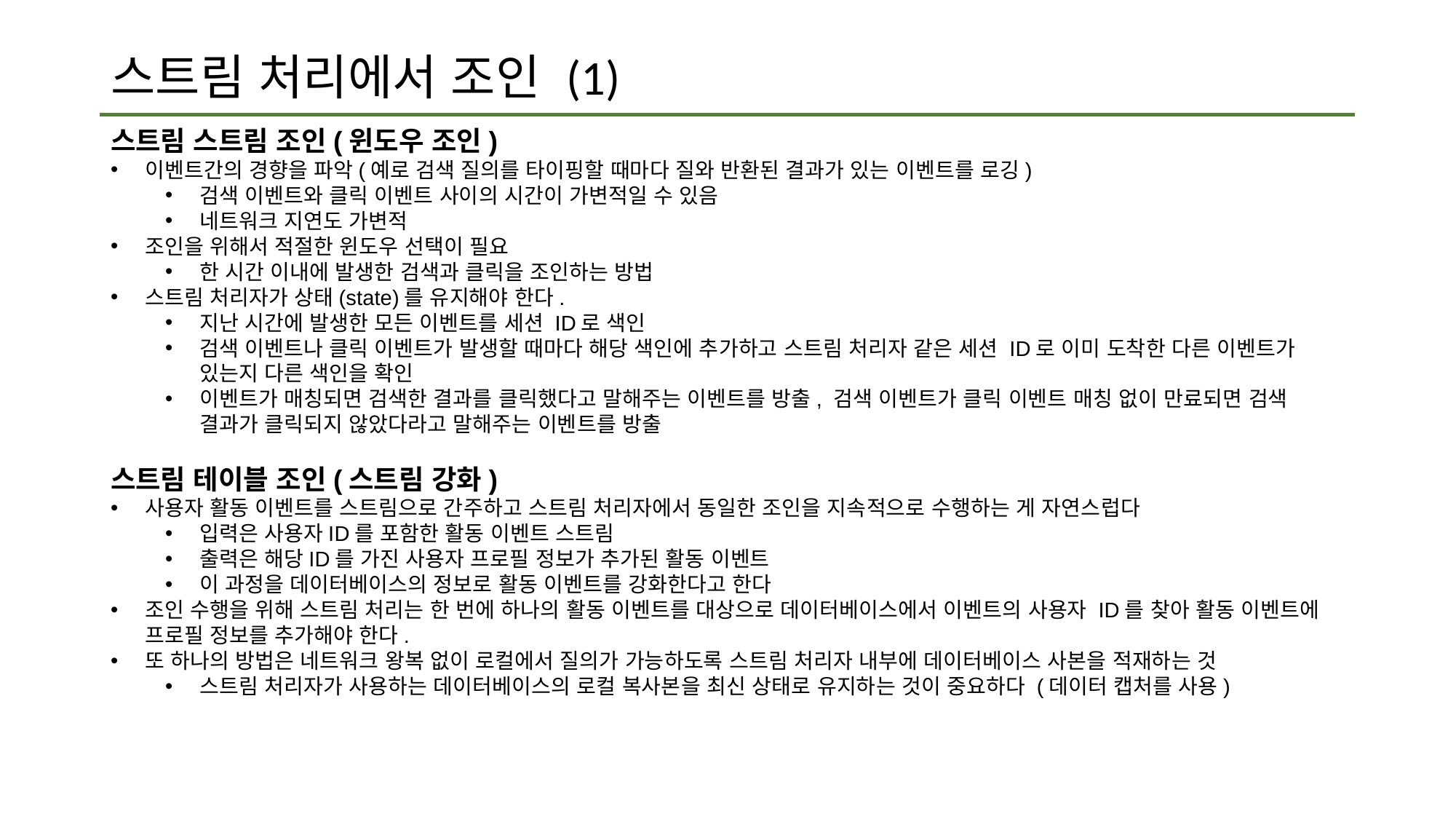

# 스트림 처리에서 조인 (1)
스트림 스트림 조인(윈도우 조인)
이벤트간의 경향을 파악(예로 검색 질의를 타이핑할 때마다 질와 반환된 결과가 있는 이벤트를 로깅)
검색 이벤트와 클릭 이벤트 사이의 시간이 가변적일 수 있음
네트워크 지연도 가변적
조인을 위해서 적절한 윈도우 선택이 필요
한 시간 이내에 발생한 검색과 클릭을 조인하는 방법
스트림 처리자가 상태(state)를 유지해야 한다.
지난 시간에 발생한 모든 이벤트를 세션 ID로 색인
검색 이벤트나 클릭 이벤트가 발생할 때마다 해당 색인에 추가하고 스트림 처리자 같은 세션 ID로 이미 도착한 다른 이벤트가 있는지 다른 색인을 확인
이벤트가 매칭되면 검색한 결과를 클릭했다고 말해주는 이벤트를 방출, 검색 이벤트가 클릭 이벤트 매칭 없이 만료되면 검색 결과가 클릭되지 않았다라고 말해주는 이벤트를 방출

스트림 테이블 조인(스트림 강화)
사용자 활동 이벤트를 스트림으로 간주하고 스트림 처리자에서 동일한 조인을 지속적으로 수행하는 게 자연스럽다
입력은 사용자ID를 포함한 활동 이벤트 스트림
출력은 해당ID를 가진 사용자 프로필 정보가 추가된 활동 이벤트
이 과정을 데이터베이스의 정보로 활동 이벤트를 강화한다고 한다
조인 수행을 위해 스트림 처리는 한 번에 하나의 활동 이벤트를 대상으로 데이터베이스에서 이벤트의 사용자 ID를 찾아 활동 이벤트에 프로필 정보를 추가해야 한다.
또 하나의 방법은 네트워크 왕복 없이 로컬에서 질의가 가능하도록 스트림 처리자 내부에 데이터베이스 사본을 적재하는 것
스트림 처리자가 사용하는 데이터베이스의 로컬 복사본을 최신 상태로 유지하는 것이 중요하다 (데이터 캡처를 사용)